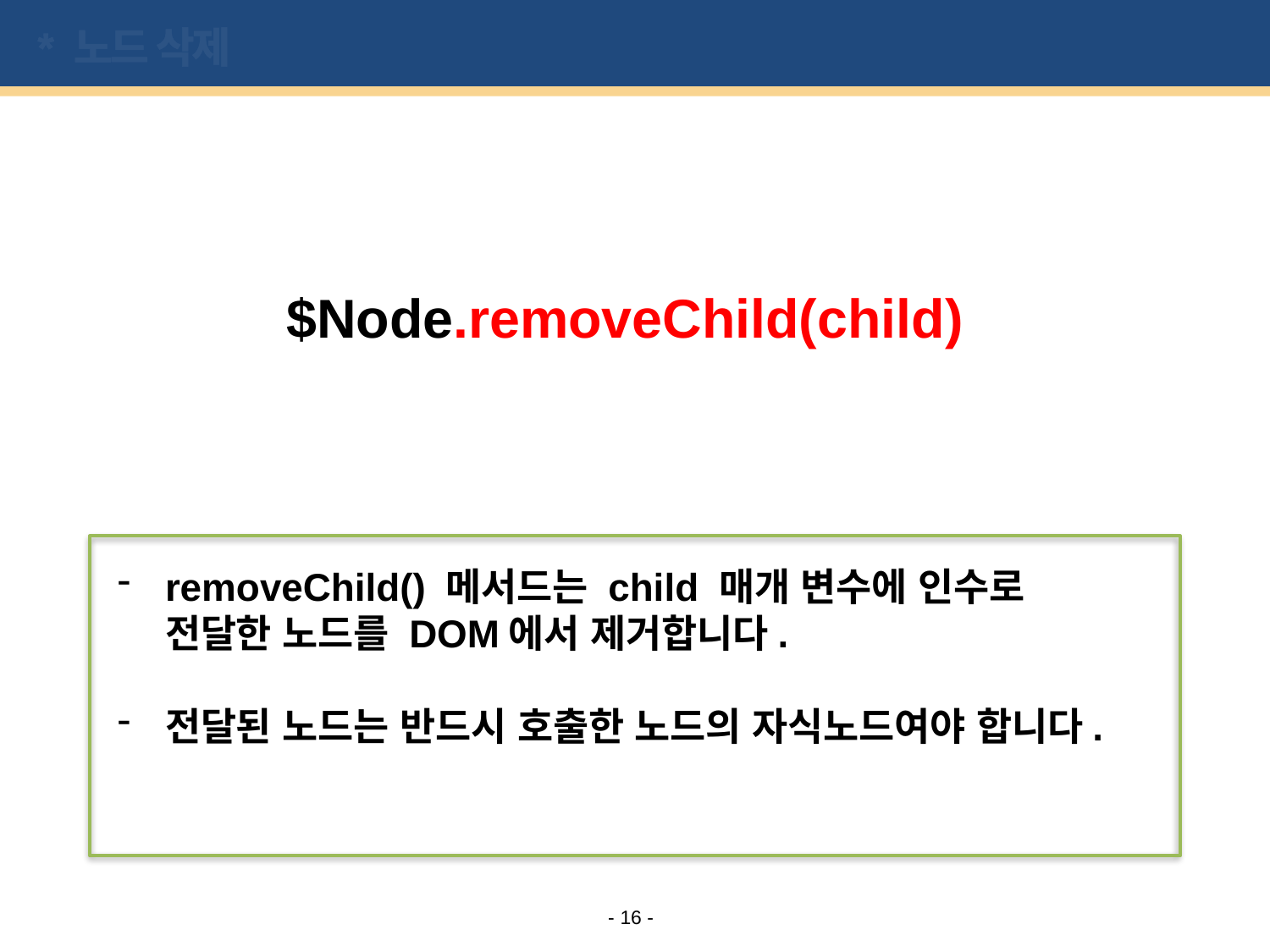

# * 노드 삭제
$Node.removeChild(child)

removeChild() 메서드는 child 매개 변수에 인수로 전달한 노드를 DOM에서 제거합니다.

전달된 노드는 반드시 호출한 노드의 자식노드여야 합니다.